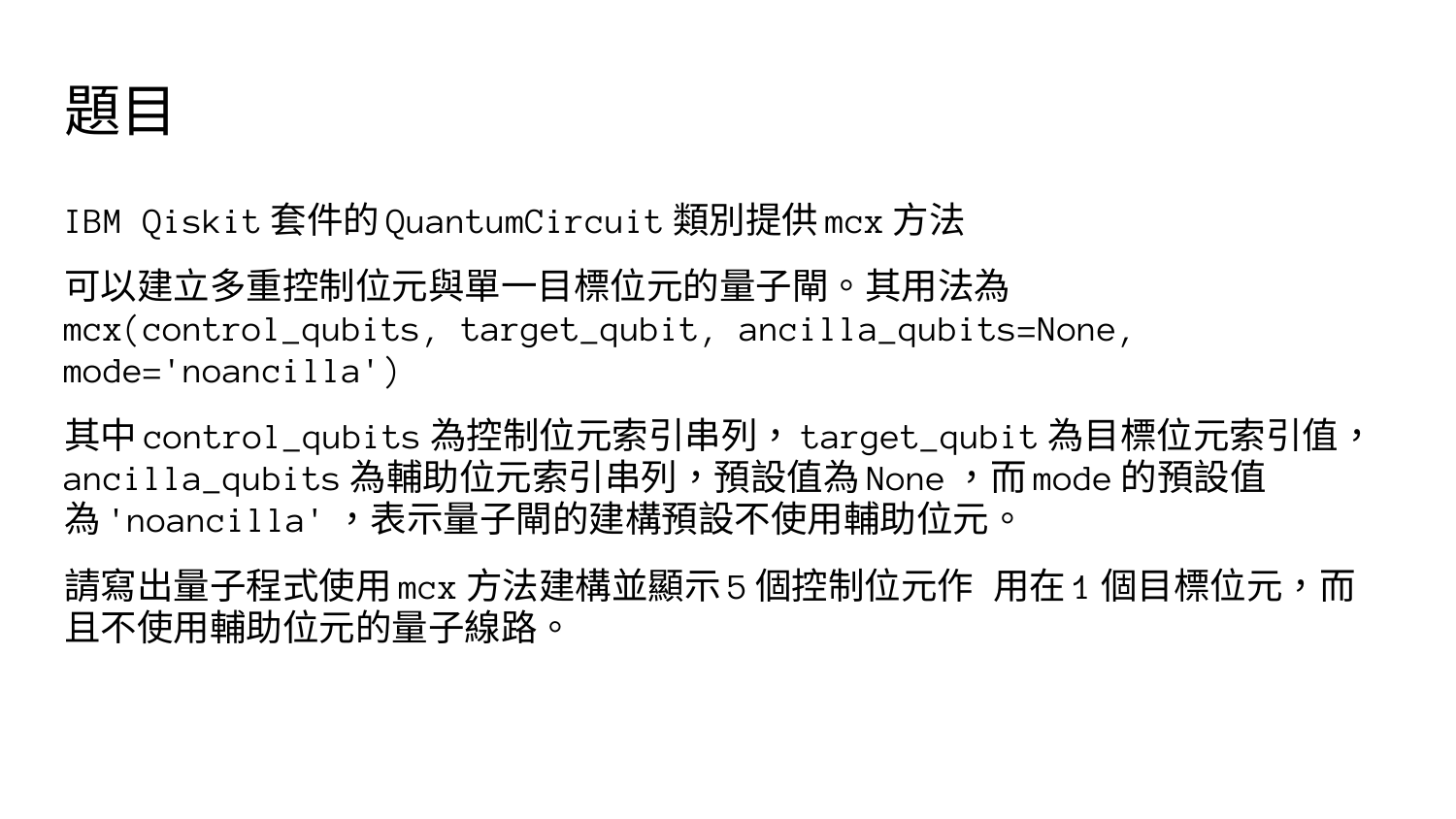

# 題目
IBM Qiskit套件的QuantumCircuit類別提供mcx方法
可以建立多重控制位元與單一目標位元的量子閘。其用法為 mcx(control_qubits, target_qubit, ancilla_qubits=None, mode='noancilla')
其中control_qubits為控制位元索引串列，target_qubit為目標位元索引值，ancilla_qubits為輔助位元索引串列，預設值為None，而mode的預設值為'noancilla'，表示量子閘的建構預設不使用輔助位元。
請寫出量子程式使用mcx方法建構並顯示5個控制位元作 用在1個目標位元，而且不使用輔助位元的量子線路。